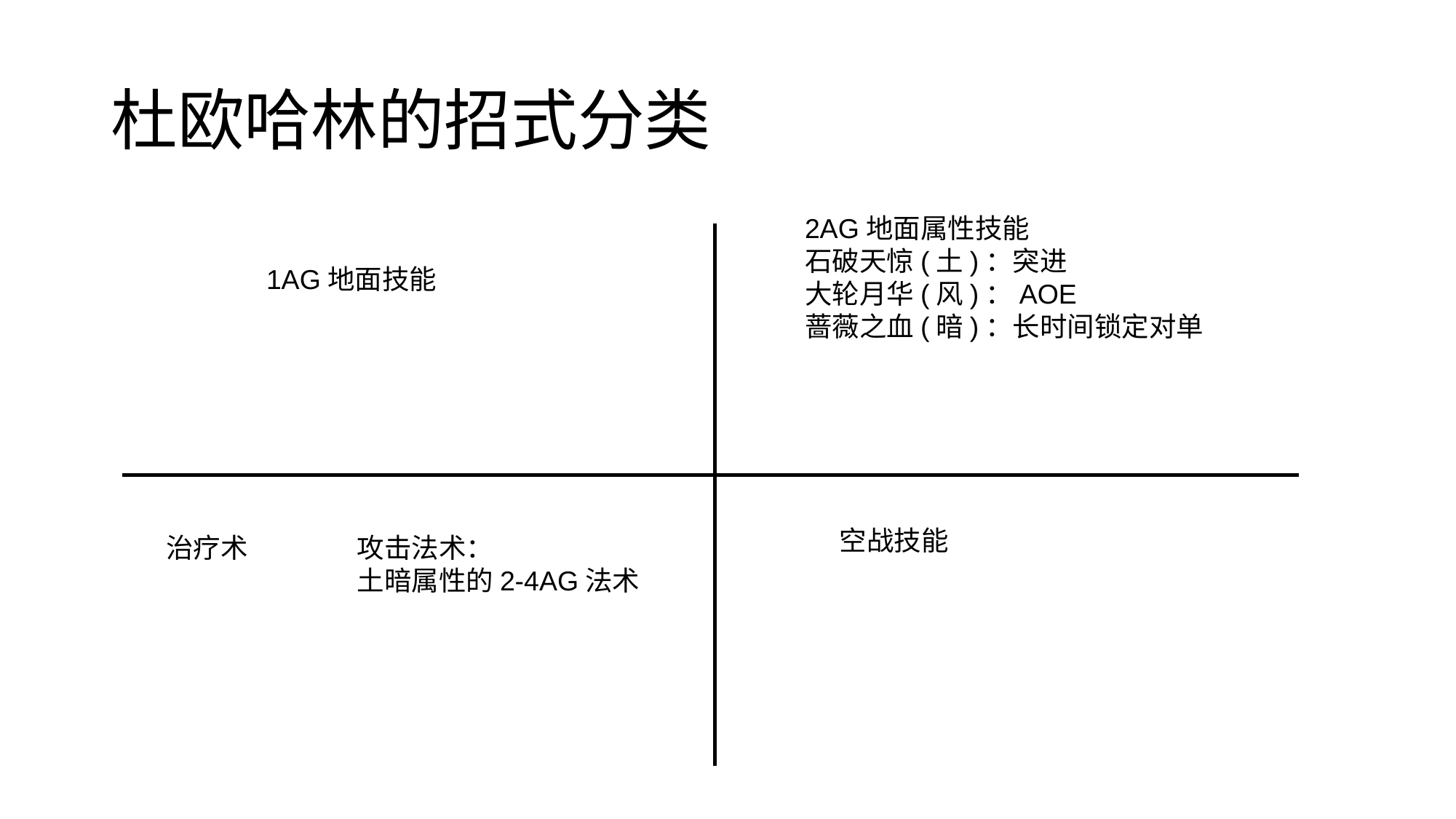

# 杜欧哈林的招式分类
2AG地面属性技能
石破天惊(土)：突进
大轮月华(风)：AOE
蔷薇之血(暗)：长时间锁定对单
1AG地面技能
空战技能
治疗术
攻击法术：
土暗属性的2-4AG法术